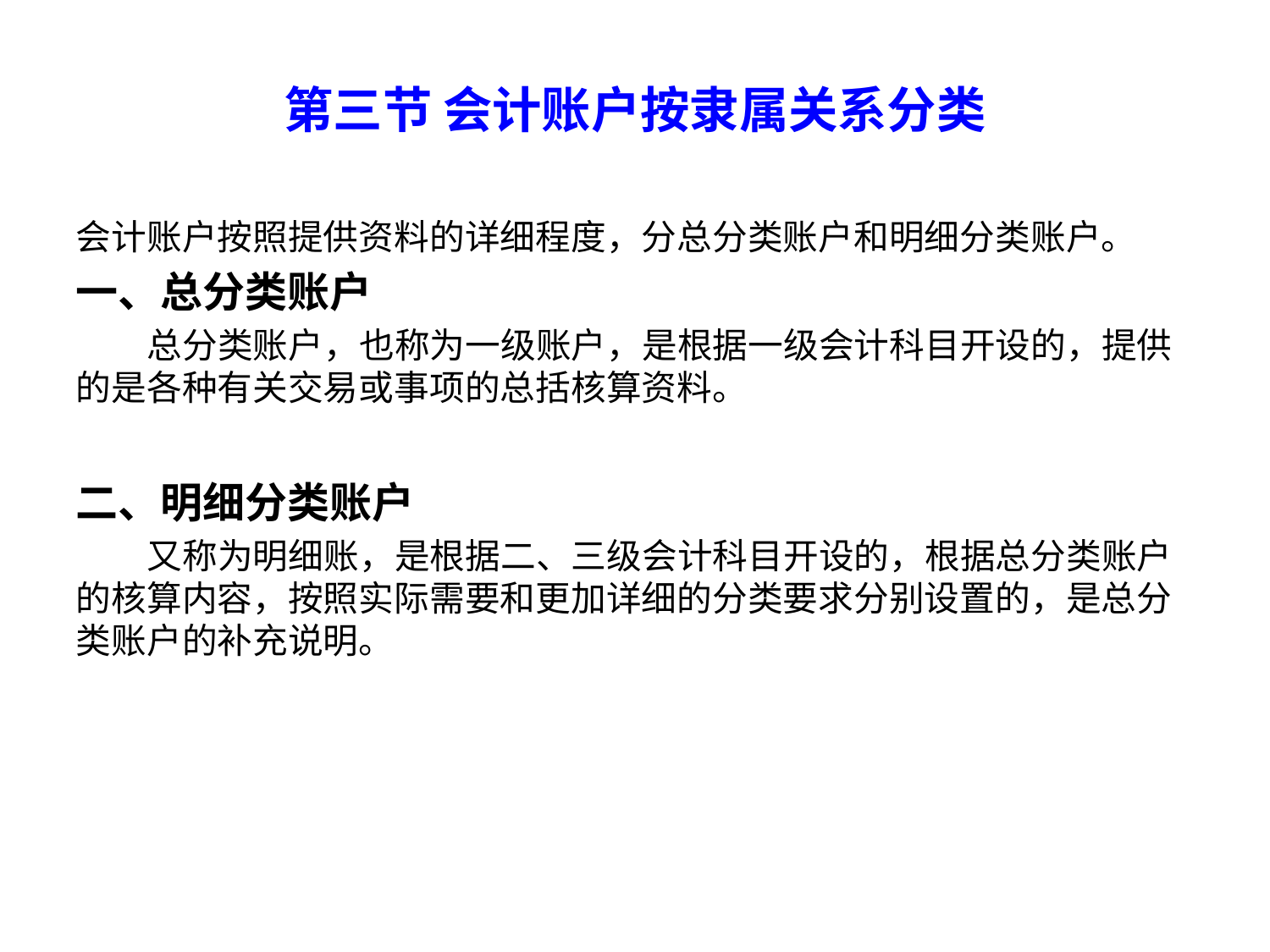

# 第三节 会计账户按隶属关系分类
会计账户按照提供资料的详细程度，分总分类账户和明细分类账户。
一、总分类账户
        总分类账户，也称为一级账户，是根据一级会计科目开设的，提供的是各种有关交易或事项的总括核算资料。

二、明细分类账户
        又称为明细账，是根据二、三级会计科目开设的，根据总分类账户的核算内容，按照实际需要和更加详细的分类要求分别设置的，是总分类账户的补充说明。

5